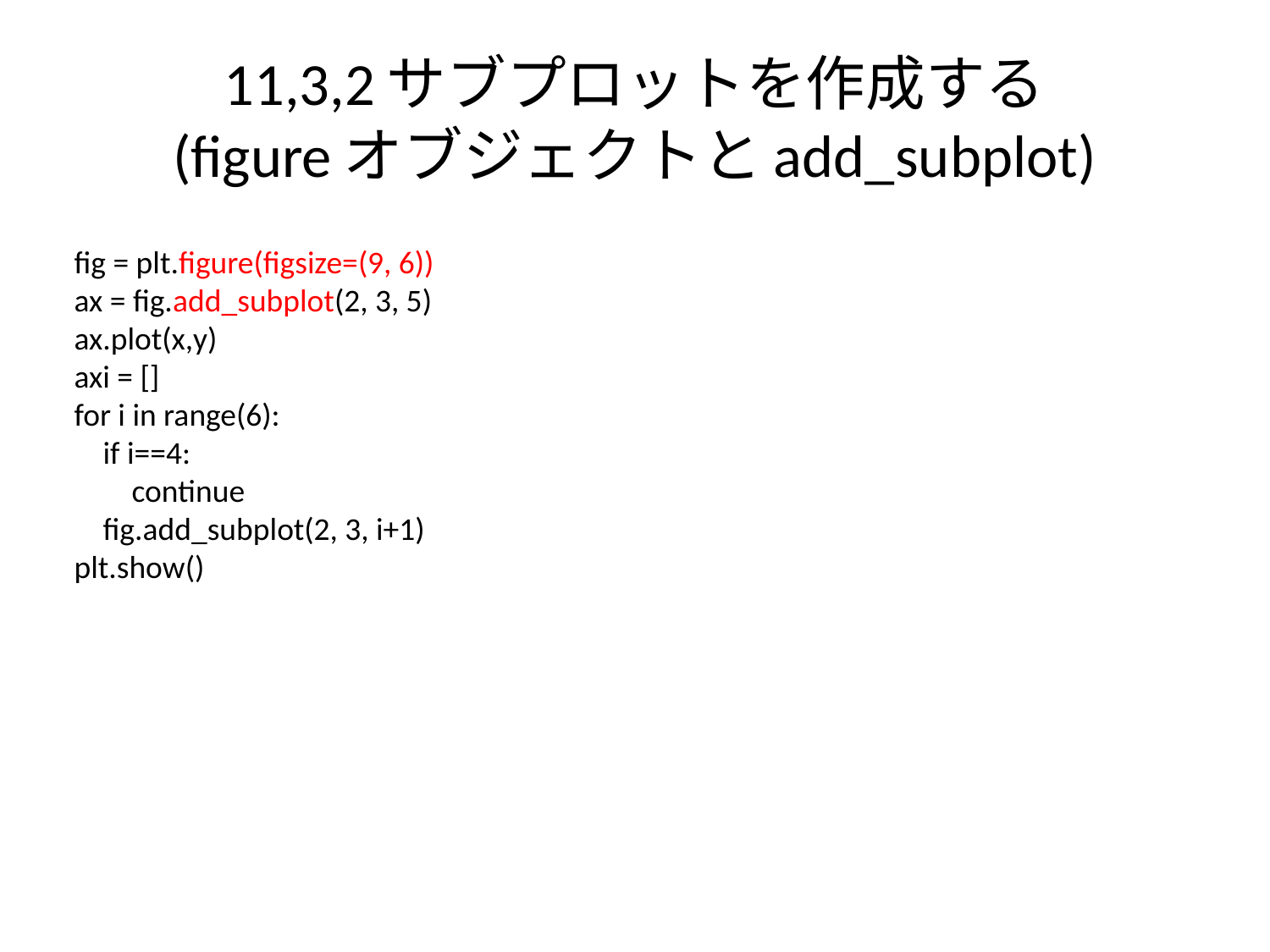

# 11,3,2サブプロットを作成する (figureオブジェクトとadd_subplot)
fig = plt.figure(figsize=(9, 6))
ax = fig.add_subplot(2, 3, 5)
ax.plot(x,y)
axi = []
for i in range(6):
    if i==4:
        continue
    fig.add_subplot(2, 3, i+1)
plt.show()